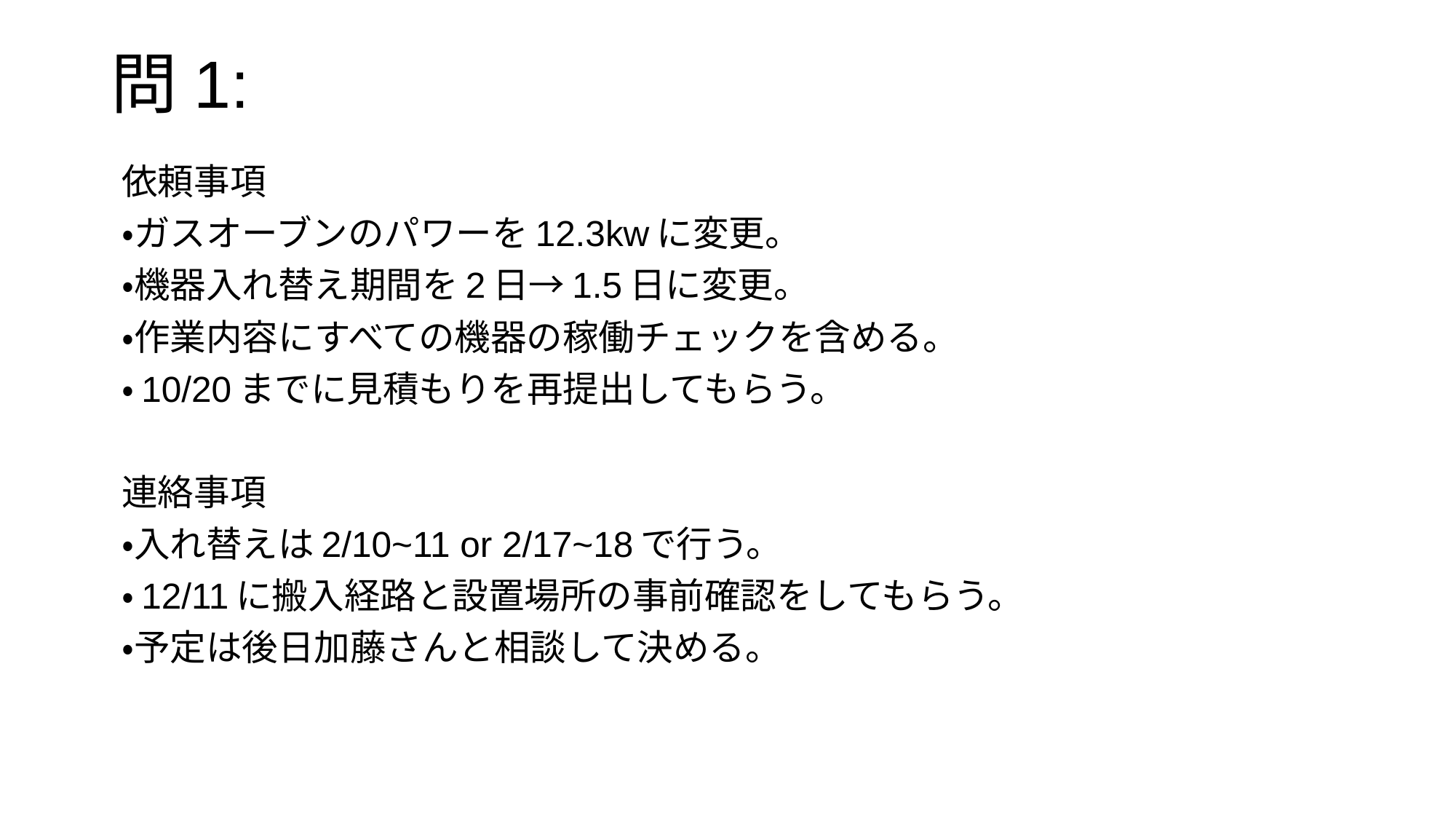

# 問1:
依頼事項
・ガスオーブンのパワーを12.3kwに変更。
・機器入れ替え期間を2日→1.5日に変更。
・作業内容にすべての機器の稼働チェックを含める。
・10/20までに見積もりを再提出してもらう。

連絡事項
・入れ替えは2/10~11 or 2/17~18で行う。
・12/11に搬入経路と設置場所の事前確認をしてもらう。
・予定は後日加藤さんと相談して決める。